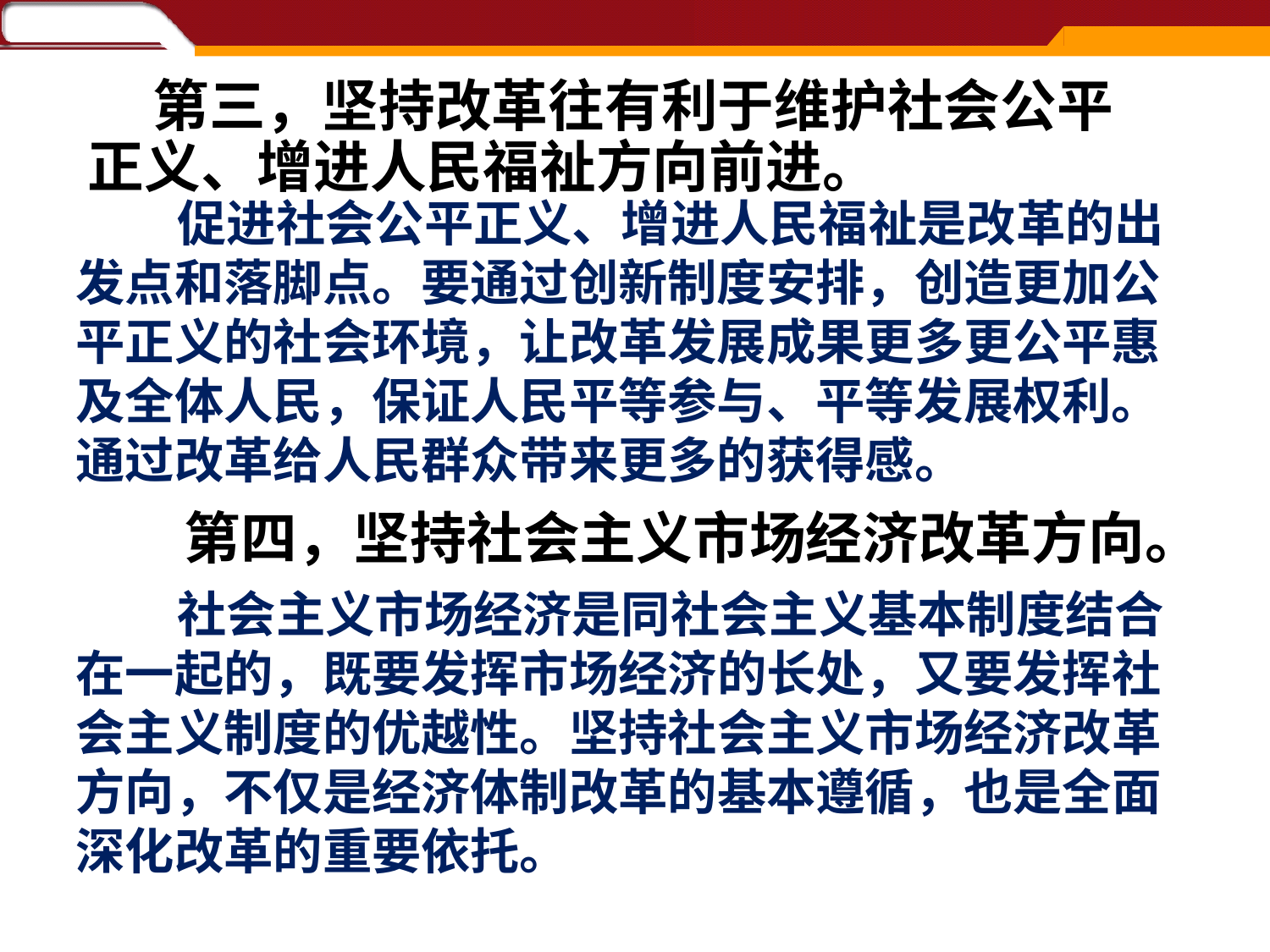

# 第三，坚持改革往有利于维护社会公平正义、增进人民福祉方向前进。
        促进社会公平正义、增进人民福祉是改革的出发点和落脚点。要通过创新制度安排，创造更加公平正义的社会环境，让改革发展成果更多更公平惠及全体人民，保证人民平等参与、平等发展权利。通过改革给人民群众带来更多的获得感。

第四，坚持社会主义市场经济改革方向。
        社会主义市场经济是同社会主义基本制度结合在一起的，既要发挥市场经济的长处，又要发挥社会主义制度的优越性。坚持社会主义市场经济改革方向，不仅是经济体制改革的基本遵循，也是全面深化改革的重要依托。